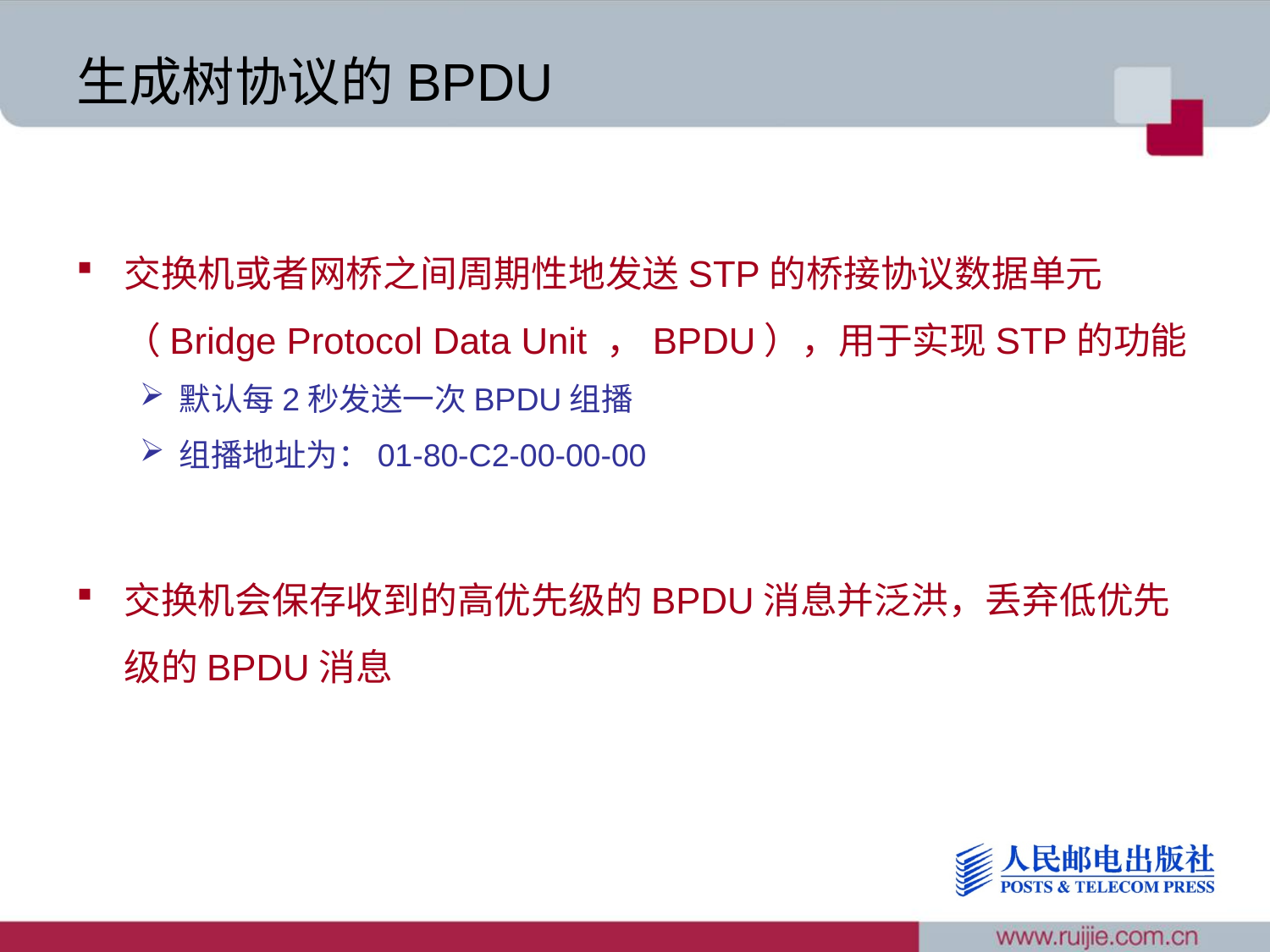

# 生成树协议的BPDU
交换机或者网桥之间周期性地发送STP的桥接协议数据单元（Bridge Protocol Data Unit ，BPDU），用于实现STP的功能
默认每2秒发送一次BPDU组播
组播地址为：01-80-C2-00-00-00

交换机会保存收到的高优先级的BPDU消息并泛洪，丢弃低优先级的BPDU消息